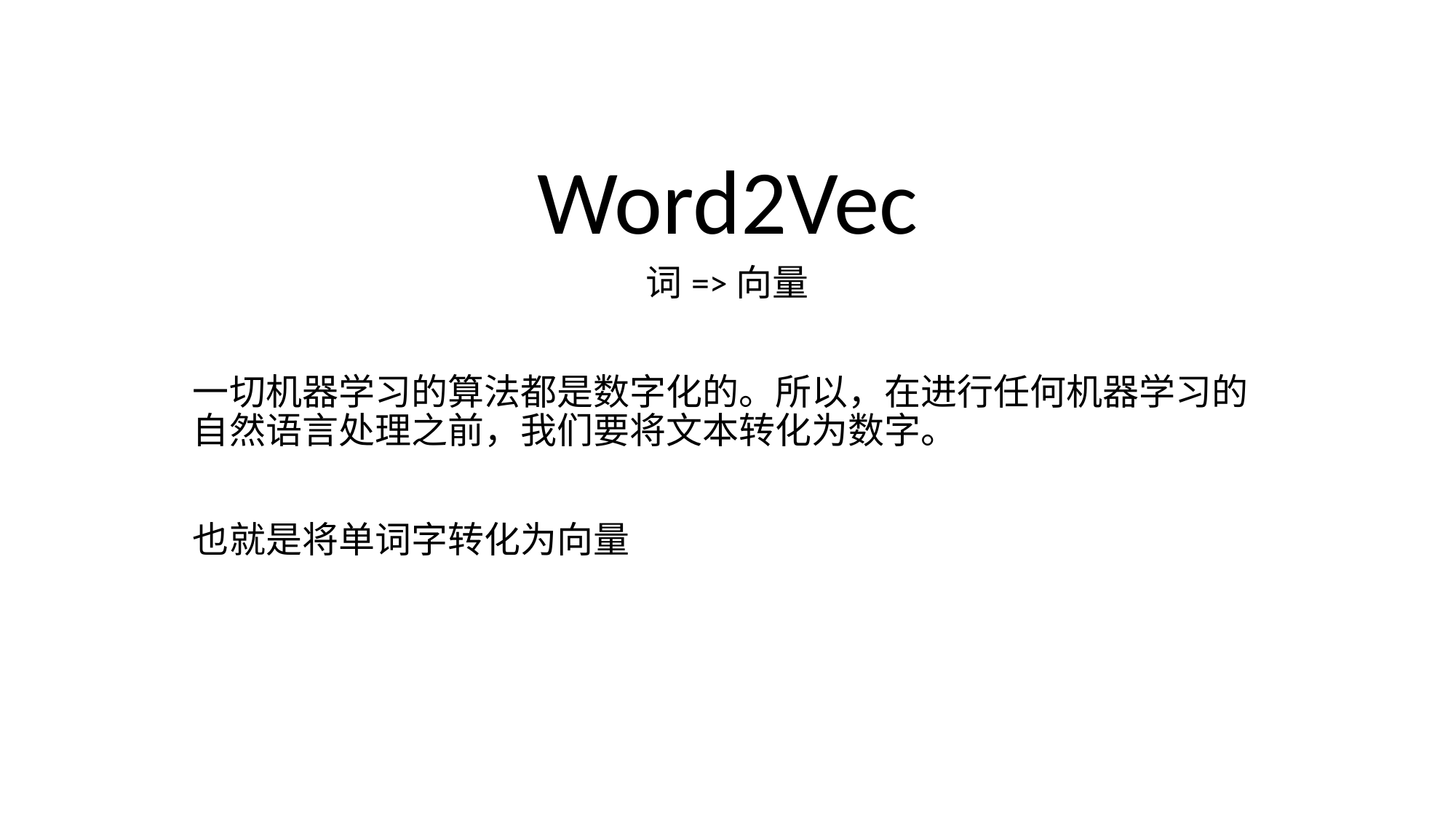

# Word2Vec
词=>向量

一切机器学习的算法都是数字化的。所以，在进行任何机器学习的自然语言处理之前，我们要将文本转化为数字。

也就是将单词字转化为向量